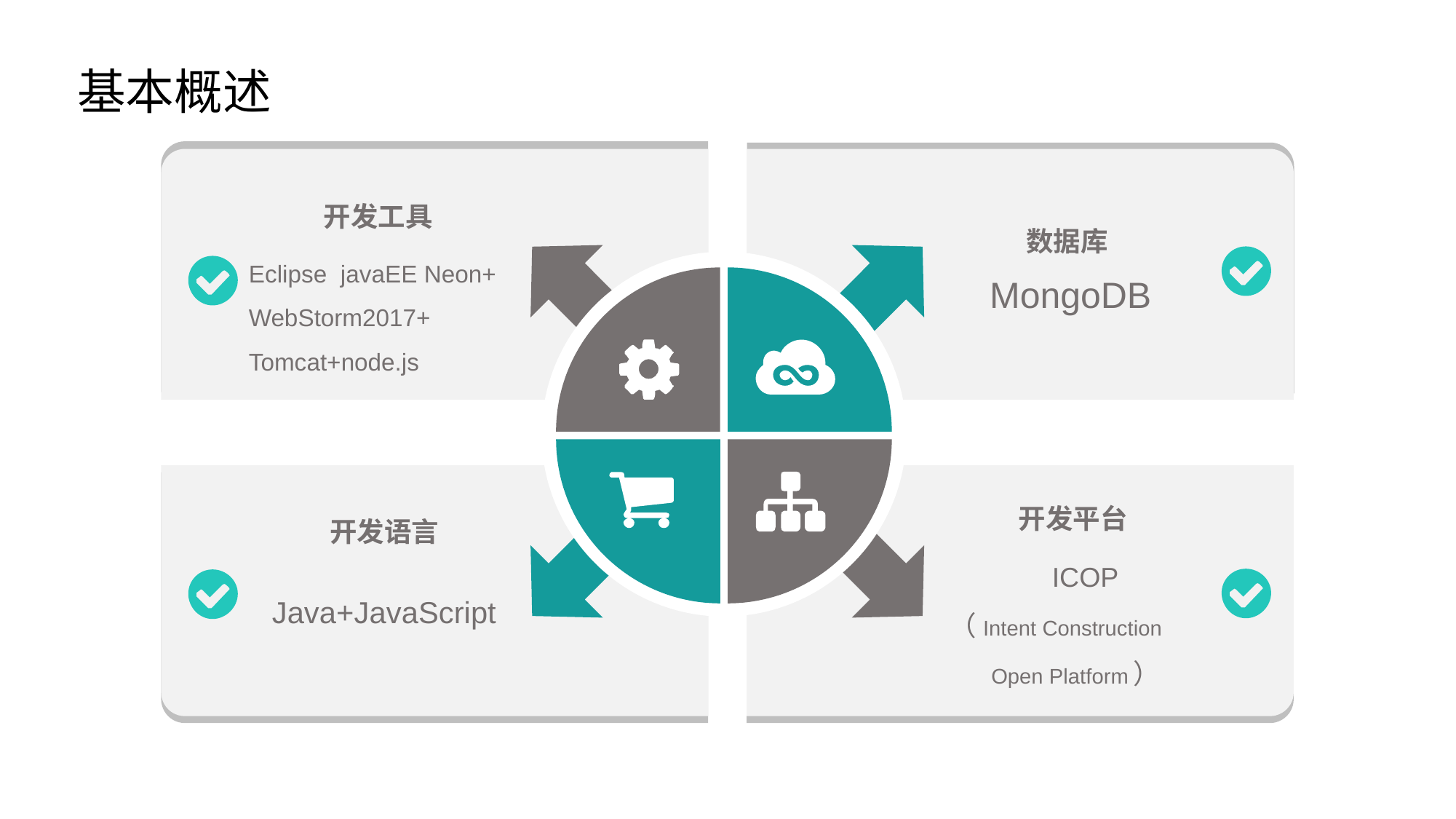

基本概述

开发工具
数据库
Eclipse  javaEE Neon+
WebStorm2017+
Tomcat+node.js

MongoDB
开发平台
开发语言
ICOP
（Intent Construction
       Open Platform）

Java+JavaScript